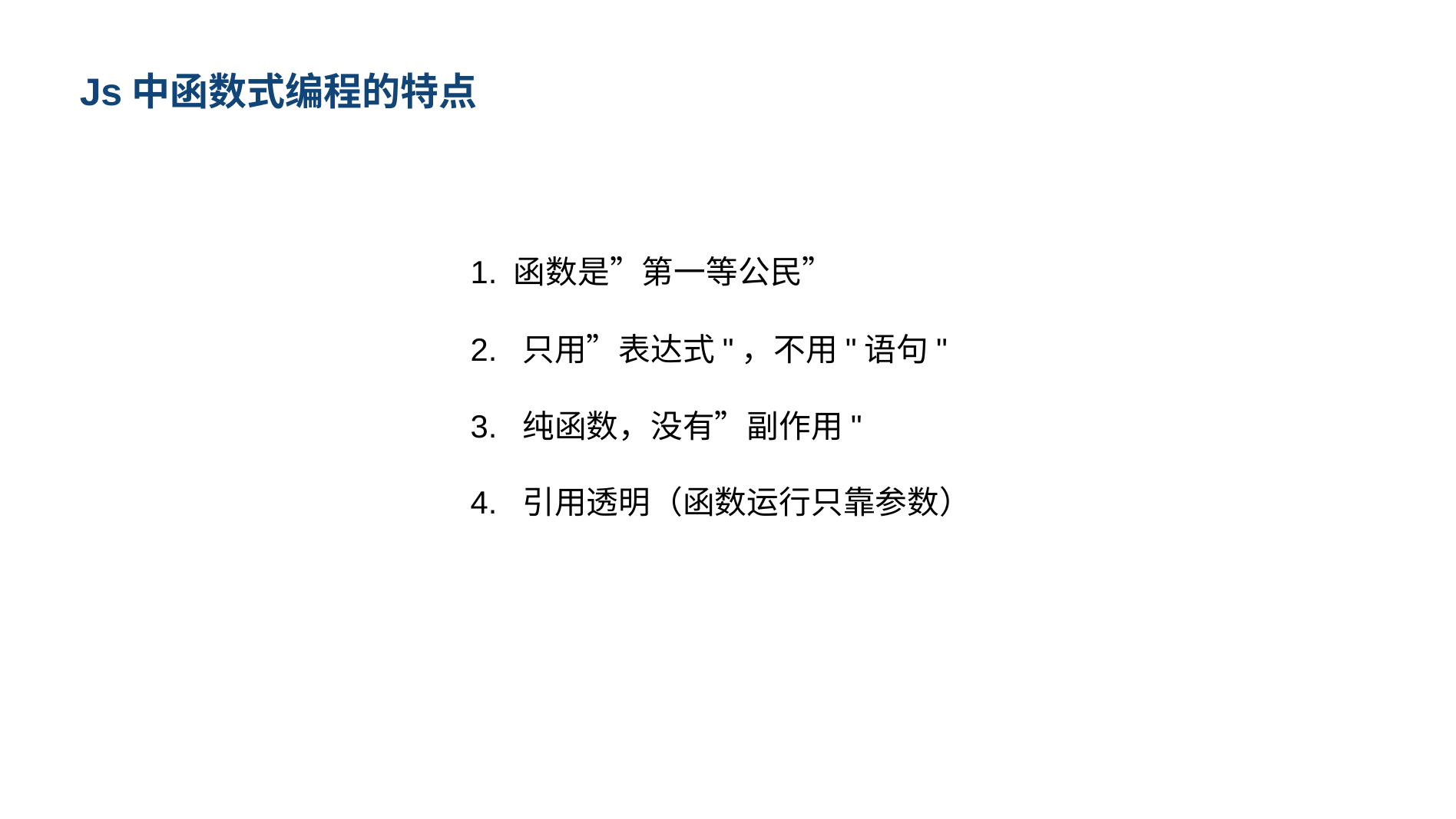

Js中函数式编程的特点
函数是”第一等公民”

2.  只用”表达式"，不用"语句"

3.  纯函数，没有”副作用"

4.  引用透明（函数运行只靠参数）